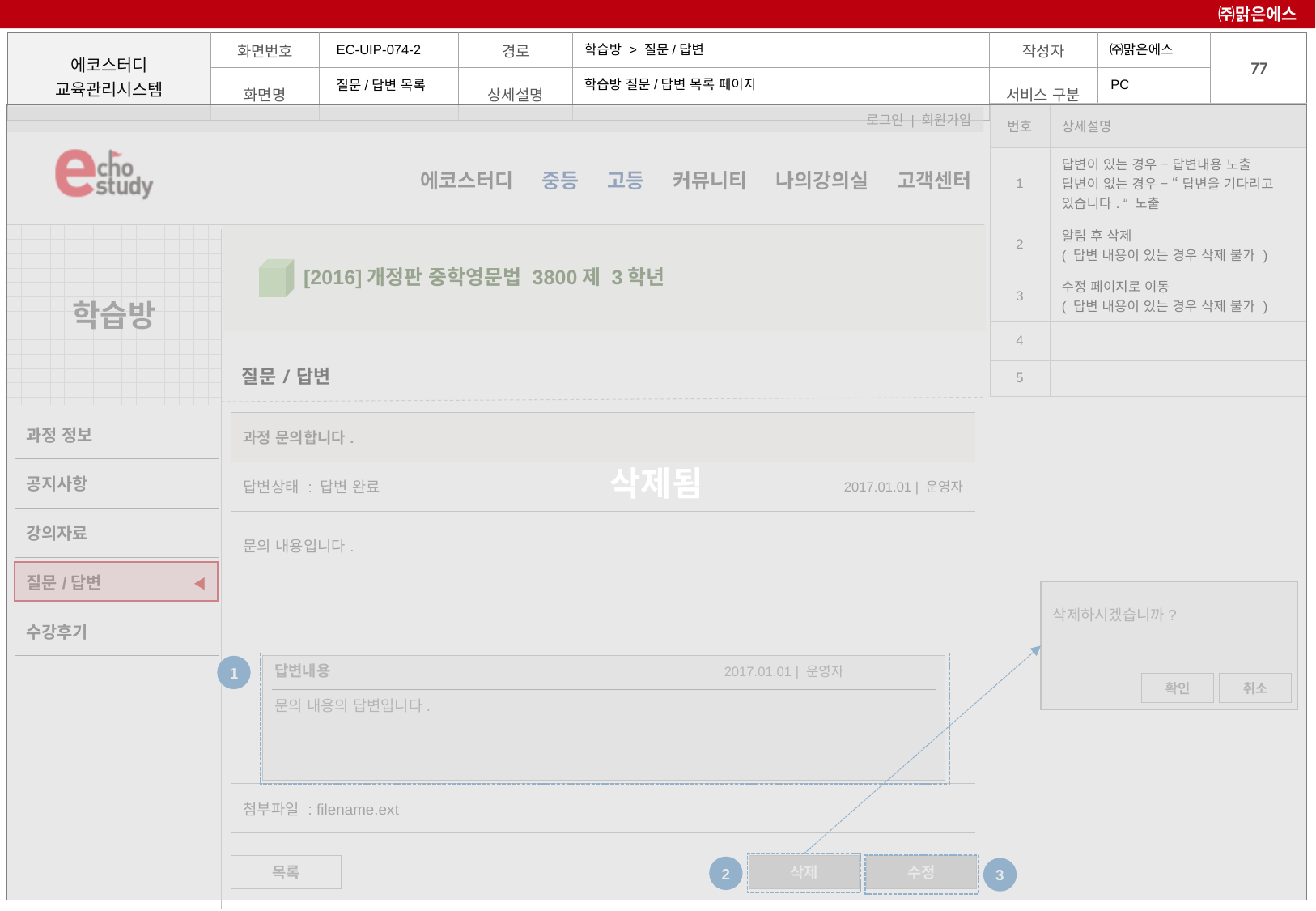

㈜맑은에스
학습방 > 질문/답변
EC-UIP-074-2
PC
학습방 질문/답변 목록 페이지
질문/답변 목록
| 번호 | 상세설명 |
| --- | --- |
| 1 | 답변이 있는 경우 – 답변내용 노출 답변이 없는 경우 – “ 답변을 기다리고 있습니다. “ 노출 |
| 2 | 알림 후 삭제 ( 답변 내용이 있는 경우 삭제 불가 ) |
| 3 | 수정 페이지로 이동 ( 답변 내용이 있는 경우 삭제 불가 ) |
| 4 |  |
| 5 |  |
삭제됨

# [2016]개정판 중학영문법 3800제 3학년
질문/답변
| 과정 문의합니다. |  |
| --- | --- |
| 답변상태 : 답변 완료 | 2017.01.01 | 운영자 |
| 문의 내용입니다. |  |
| 첨부파일 : filename.ext |  |
◀
삭제하시겠습니까?

1
답변내용                                                                                            2017.01.01 | 운영자

문의 내용의 답변입니다.
확인
취소

목록
삭제
수정
2
3